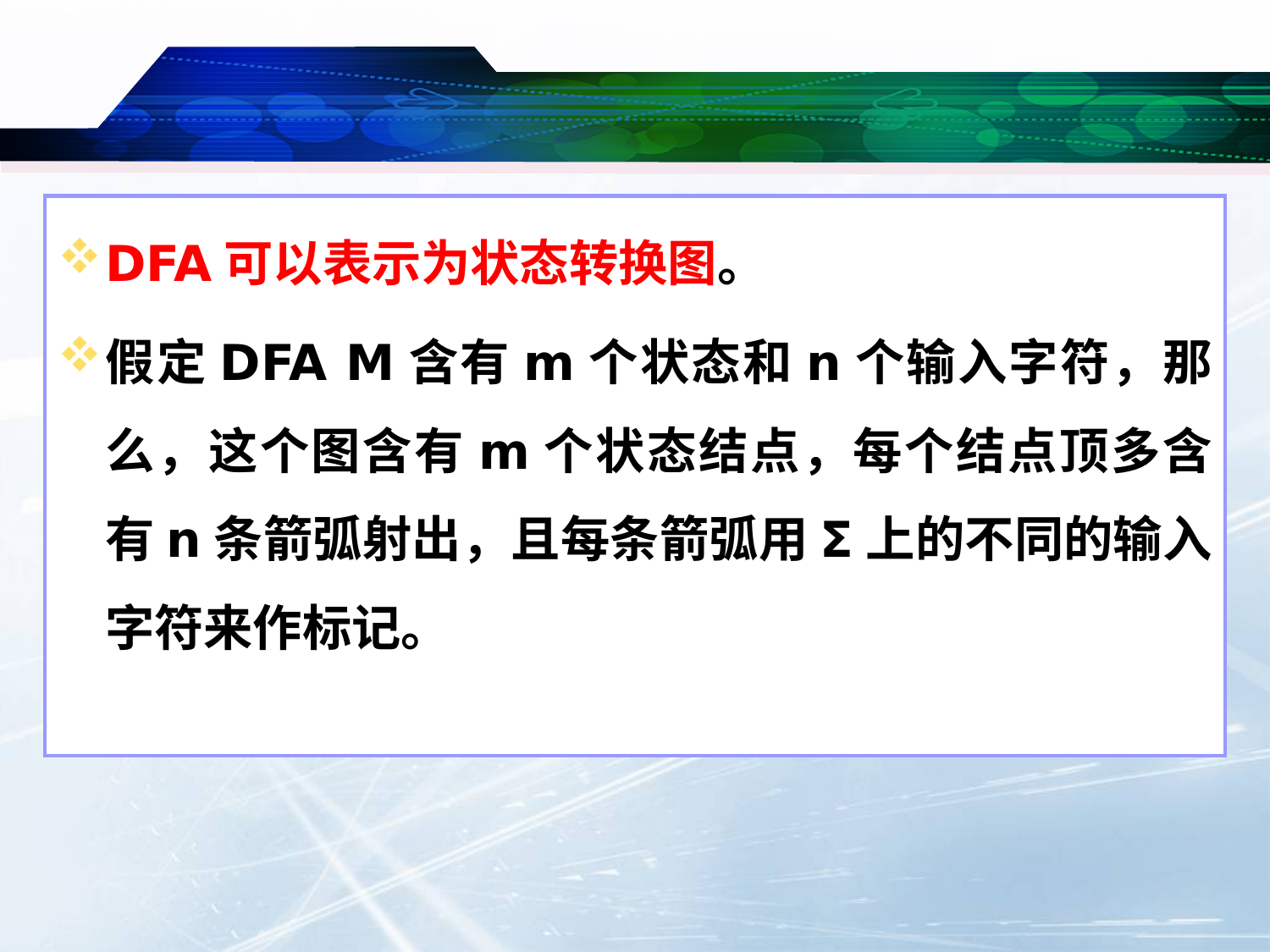

DFA可以表示为状态转换图。
假定DFA M含有m个状态和n个输入字符，那么，这个图含有m个状态结点，每个结点顶多含有n条箭弧射出，且每条箭弧用Σ上的不同的输入字符来作标记。